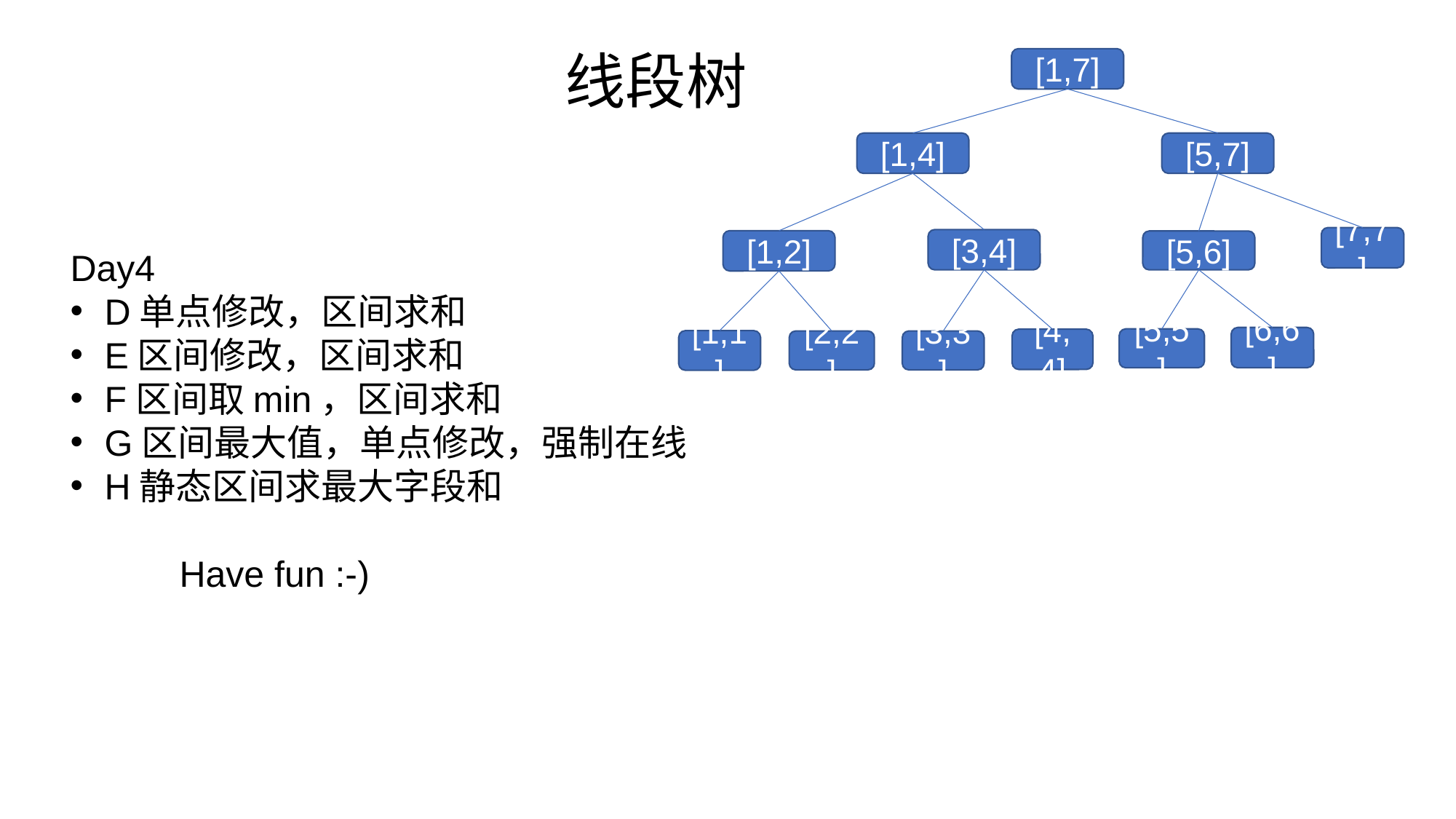

线段树
[1,7]
[1,4]
[5,7]
[7,7]
[3,4]
[1,2]
[5,6]
Day4
D单点修改，区间求和
E区间修改，区间求和
F区间取min，区间求和
G区间最大值，单点修改，强制在线
H静态区间求最大字段和

	Have fun :-)
[6,6]
[5,5]
[4,4]
[1,1]
[2,2]
[3,3]